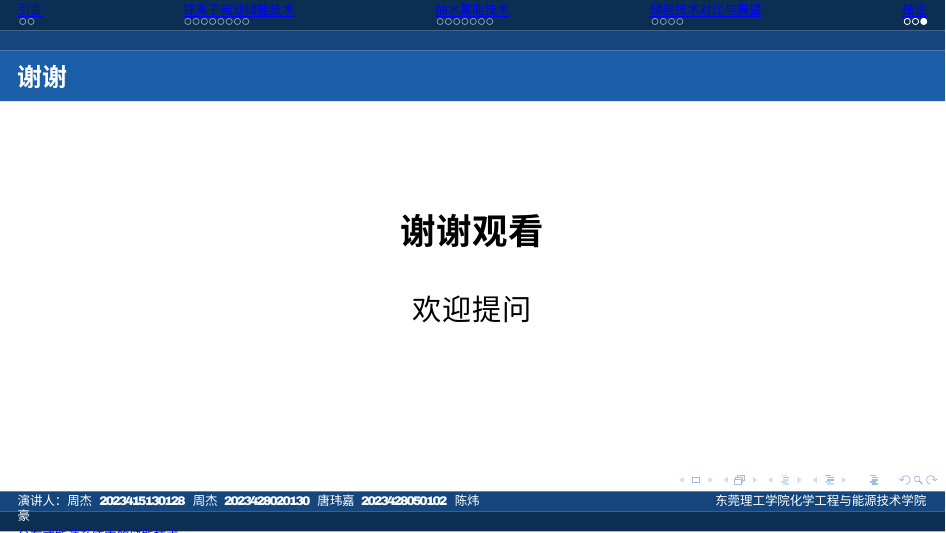

引言
锂离子电池储能技术
抽水蓄能技术
储能技术对比与展望
结论

谢谢
谢谢观看

欢迎提问
演讲人：周杰 2023415130128 周杰 2023428020130 唐玮嘉 2023428050102 陈炜豪
分布式能源系统中的储能技术
东莞理工学院化学工程与能源技术学院